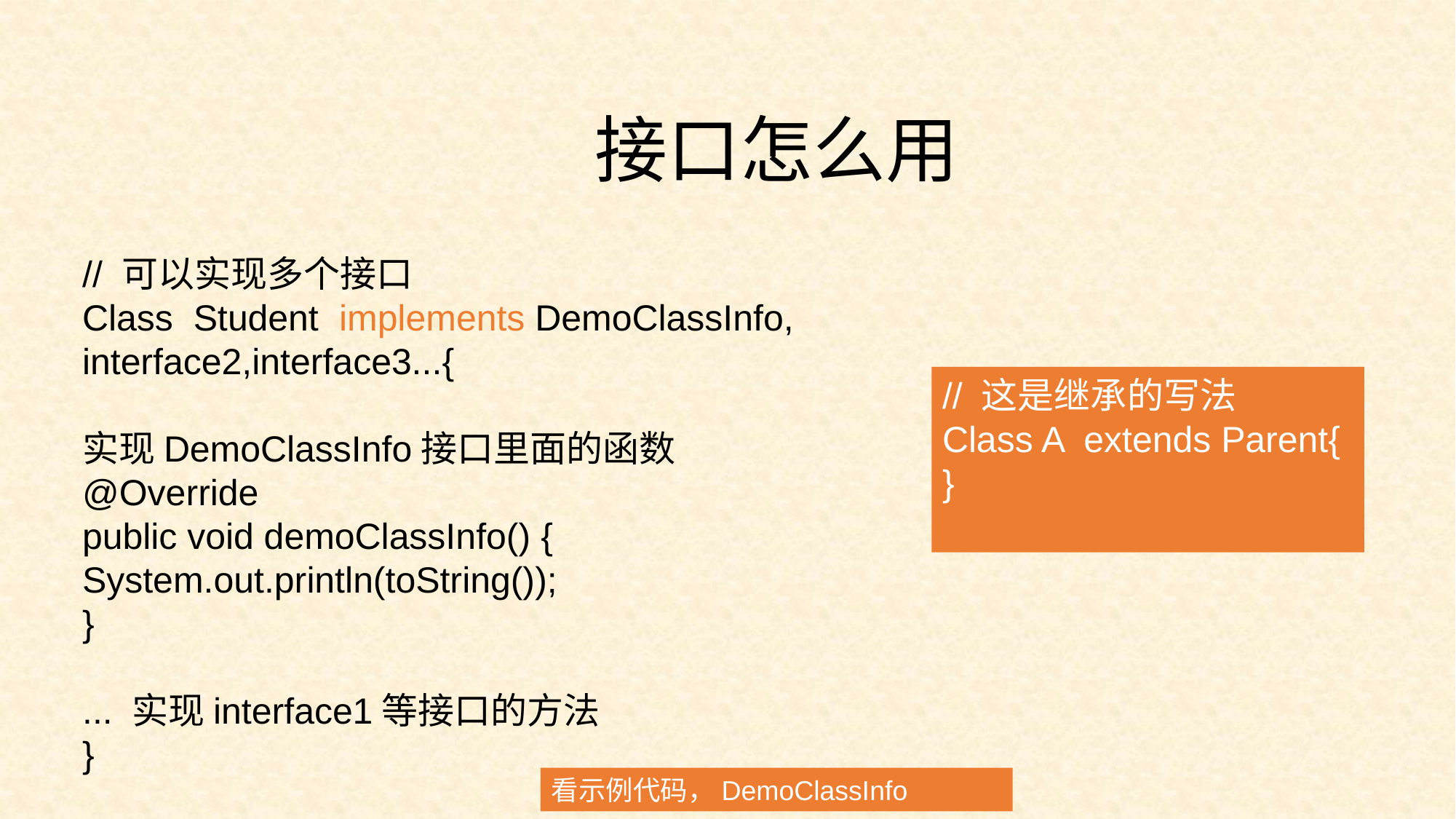

接口怎么用
// 可以实现多个接口
Class  Student  implements DemoClassInfo, interface2,interface3...{

实现DemoClassInfo接口里面的函数
@Override
public void demoClassInfo() {
System.out.println(toString());
}

... 实现interface1等接口的方法
}

// 这是继承的写法
Class A  extends Parent{
}

看示例代码，DemoClassInfo